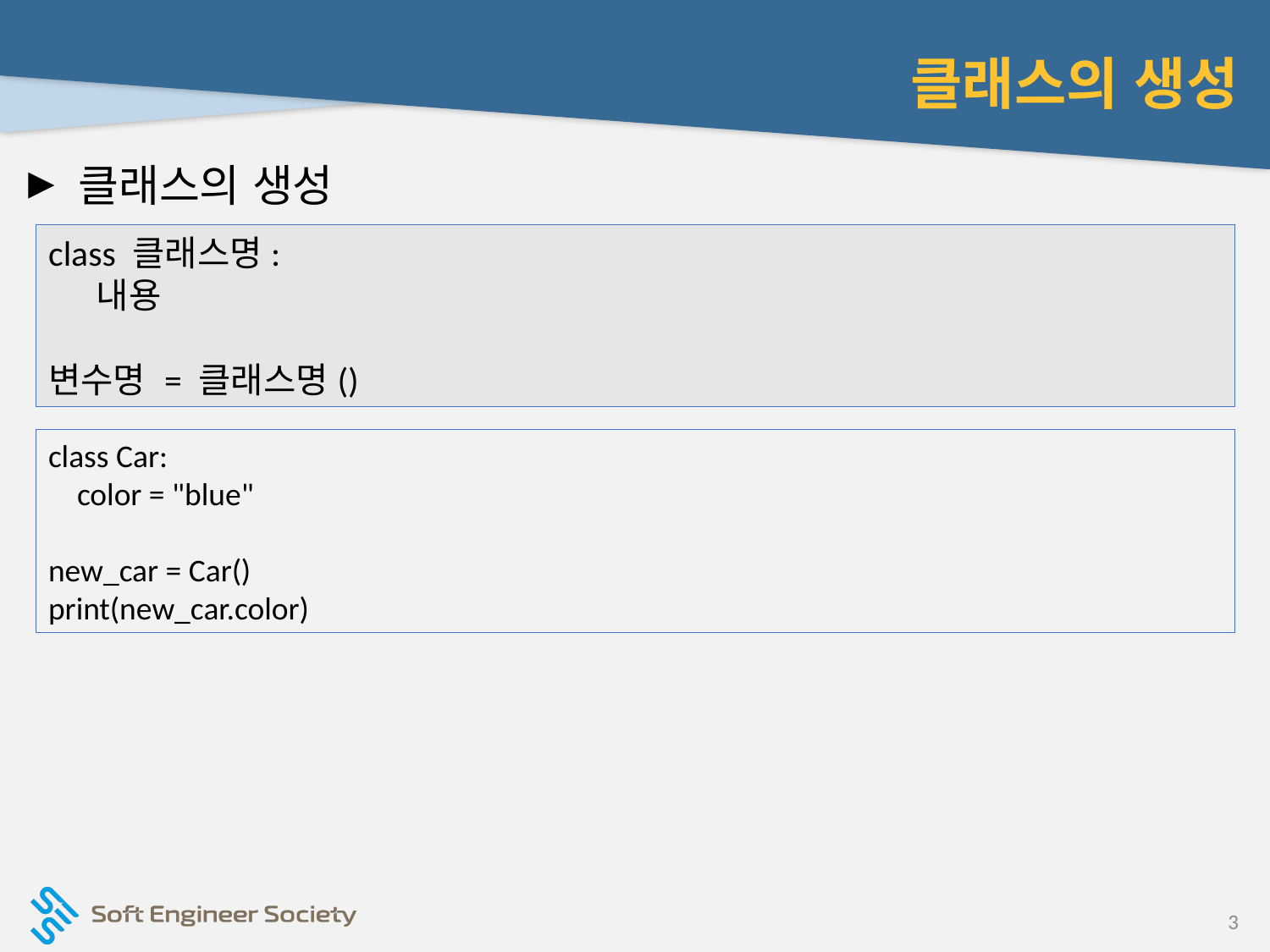

# 클래스의 생성
클래스의 생성
class 클래스명:
    내용

변수명 = 클래스명()
class Car:
    color = "blue"

new_car = Car()
print(new_car.color)
3